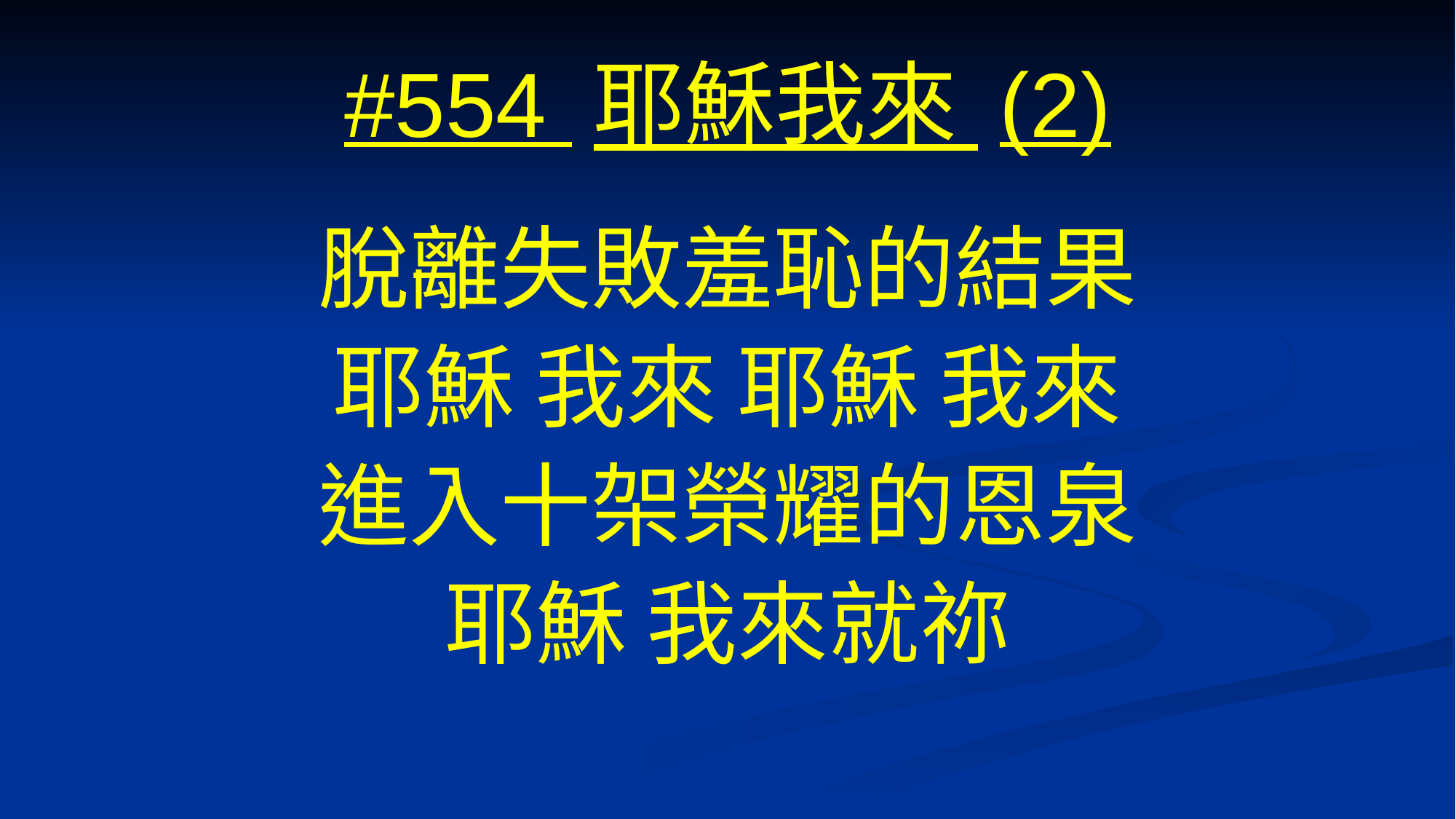

# #554 耶穌我來 (2)
脫離失敗羞恥的結果
耶穌 我來 耶穌 我來
進入十架榮耀的恩泉
耶穌 我來就祢